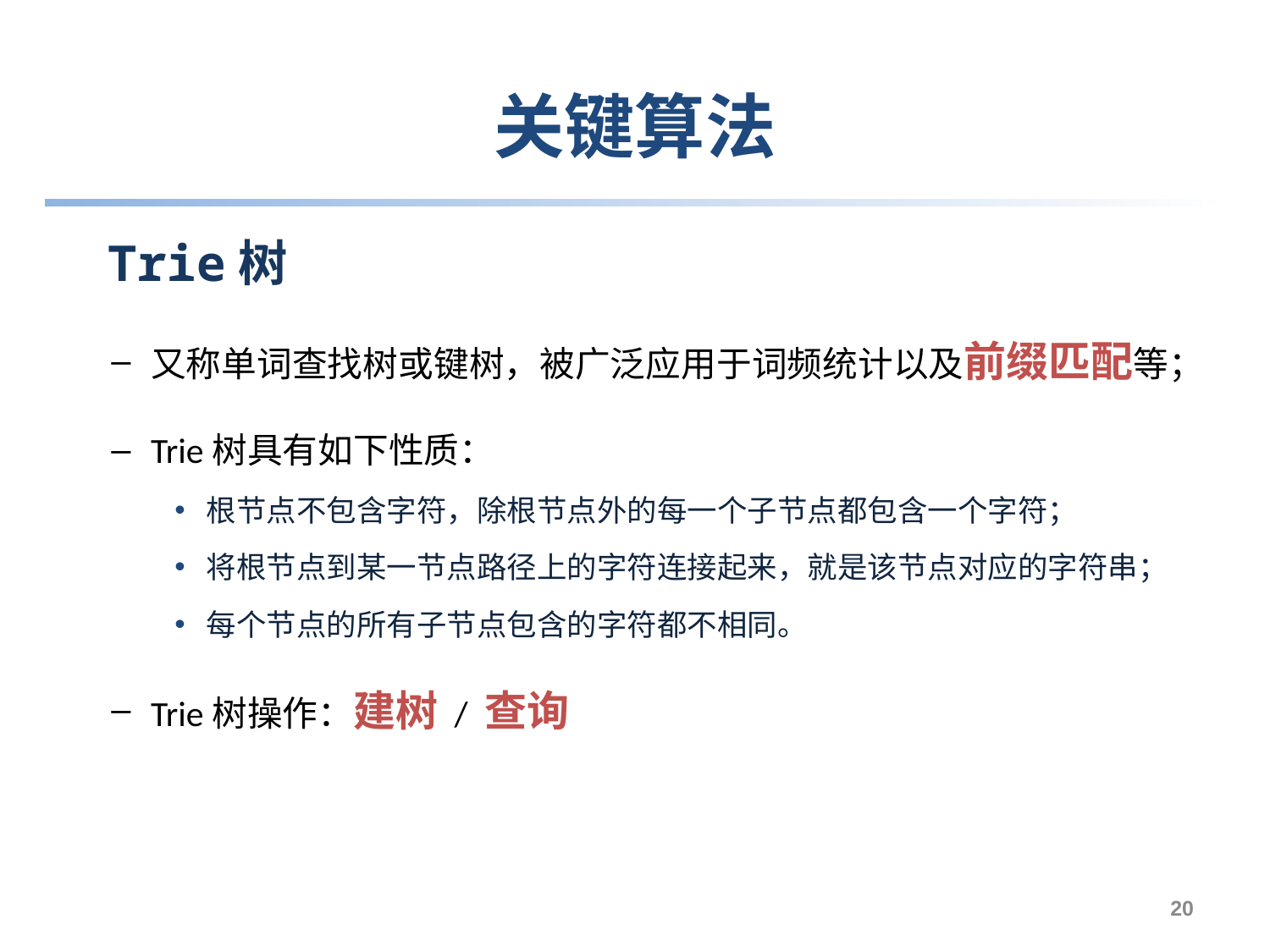

关键算法

Trie树
又称单词查找树或键树，被广泛应用于词频统计以及前缀匹配等；
Trie树具有如下性质：
根节点不包含字符，除根节点外的每一个子节点都包含一个字符；
将根节点到某一节点路径上的字符连接起来，就是该节点对应的字符串；
每个节点的所有子节点包含的字符都不相同。
Trie树操作：建树 / 查询

20